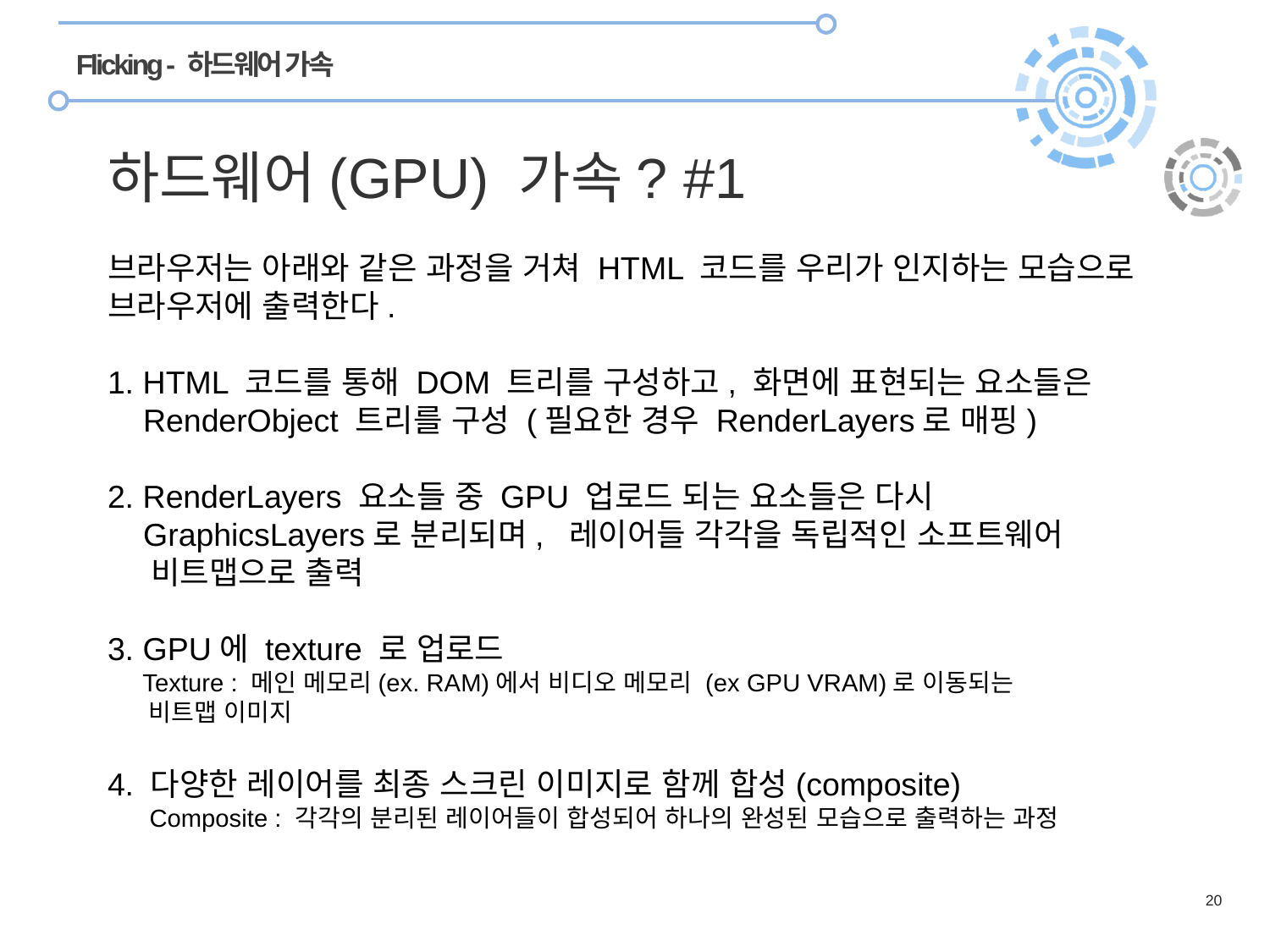

Flicking - 하드웨어 가속
하드웨어(GPU) 가속? #1

브라우저는 아래와 같은 과정을 거쳐 HTML 코드를 우리가 인지하는 모습으로 브라우저에 출력한다.

1. HTML 코드를 통해 DOM 트리를 구성하고, 화면에 표현되는 요소들은
    RenderObject 트리를 구성 (필요한 경우 RenderLayers로 매핑)

2. RenderLayers 요소들 중 GPU 업로드 되는 요소들은 다시
    GraphicsLayers로 분리되며,  레이어들 각각을 독립적인 소프트웨어
    비트맵으로 출력

3. GPU에 texture 로 업로드
     Texture : 메인 메모리(ex. RAM)에서 비디오 메모리 (ex GPU VRAM)로 이동되는
     비트맵 이미지

4. 다양한 레이어를 최종 스크린 이미지로 함께 합성(composite)
      Composite : 각각의 분리된 레이어들이 합성되어 하나의 완성된 모습으로 출력하는 과정